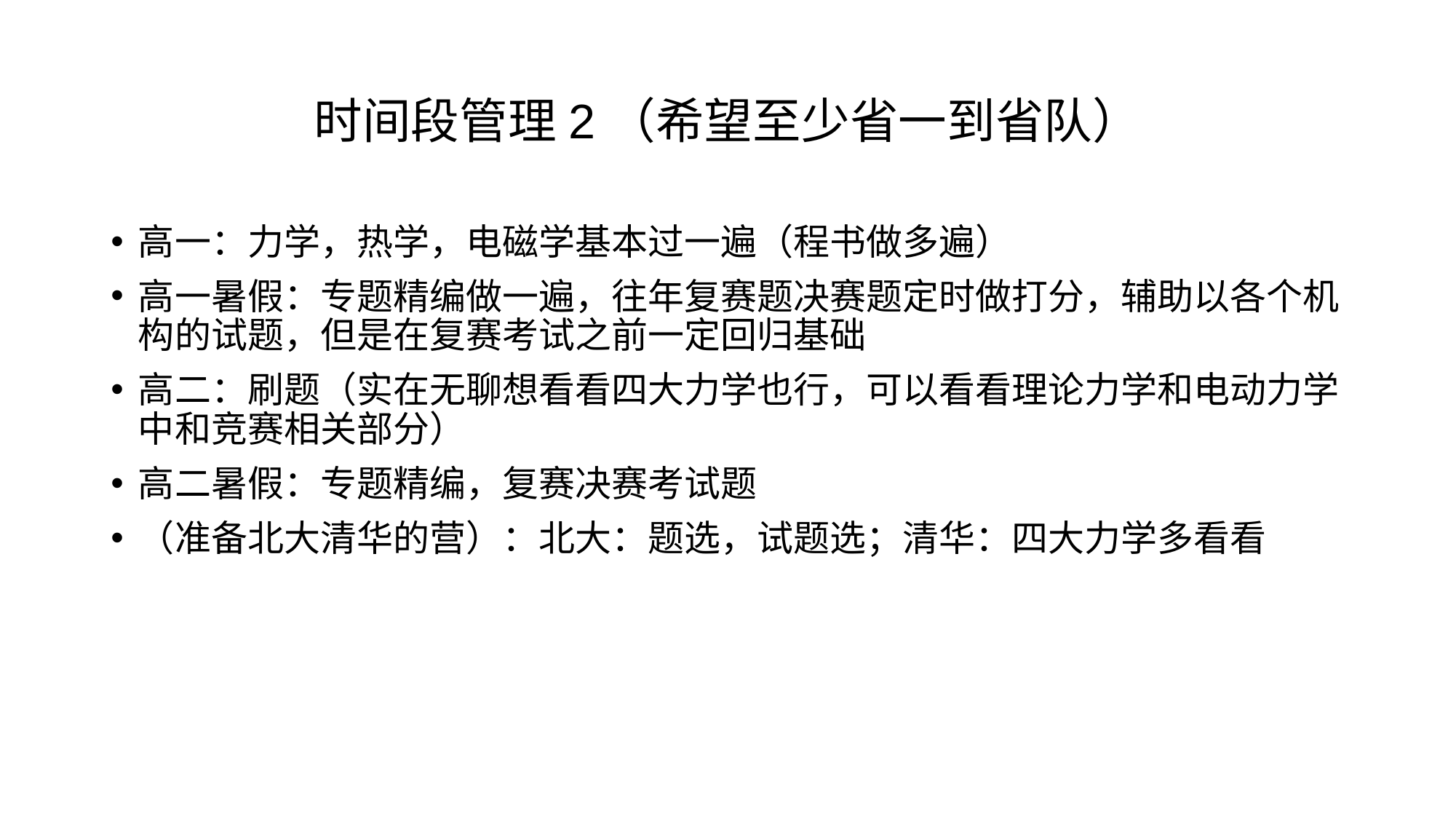

# 时间段管理2（希望至少省一到省队）
高一：力学，热学，电磁学基本过一遍（程书做多遍）
高一暑假：专题精编做一遍，往年复赛题决赛题定时做打分，辅助以各个机构的试题，但是在复赛考试之前一定回归基础
高二：刷题（实在无聊想看看四大力学也行，可以看看理论力学和电动力学中和竞赛相关部分）
高二暑假：专题精编，复赛决赛考试题
（准备北大清华的营）：北大：题选，试题选；清华：四大力学多看看